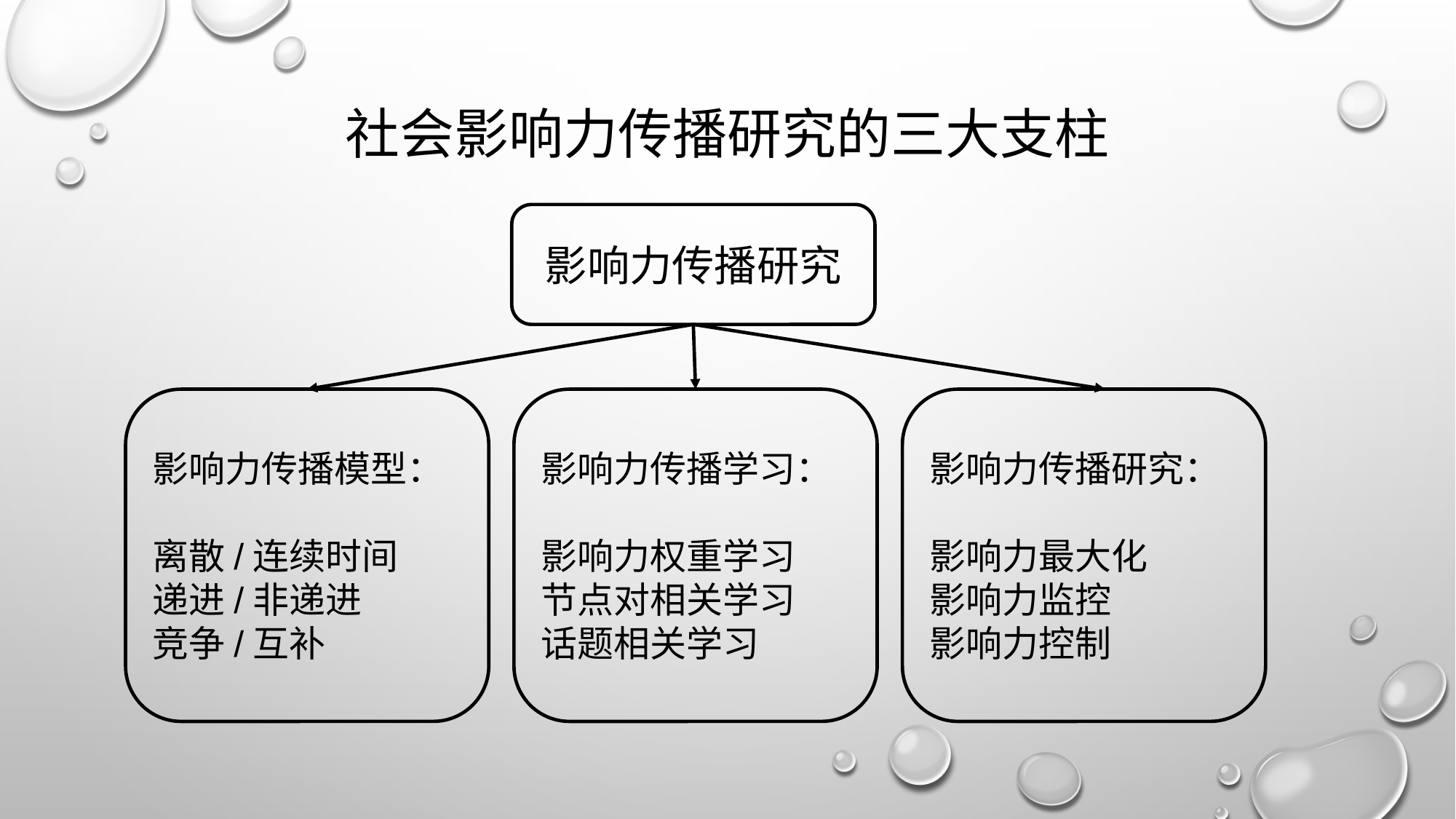

# 社会影响力传播研究的三大支柱
影响力传播研究

影响力传播学习：

影响力权重学习
节点对相关学习
话题相关学习

影响力传播研究：

影响力最大化
影响力监控
影响力控制
影响力传播模型：

离散/连续时间
递进/非递进
竞争/互补